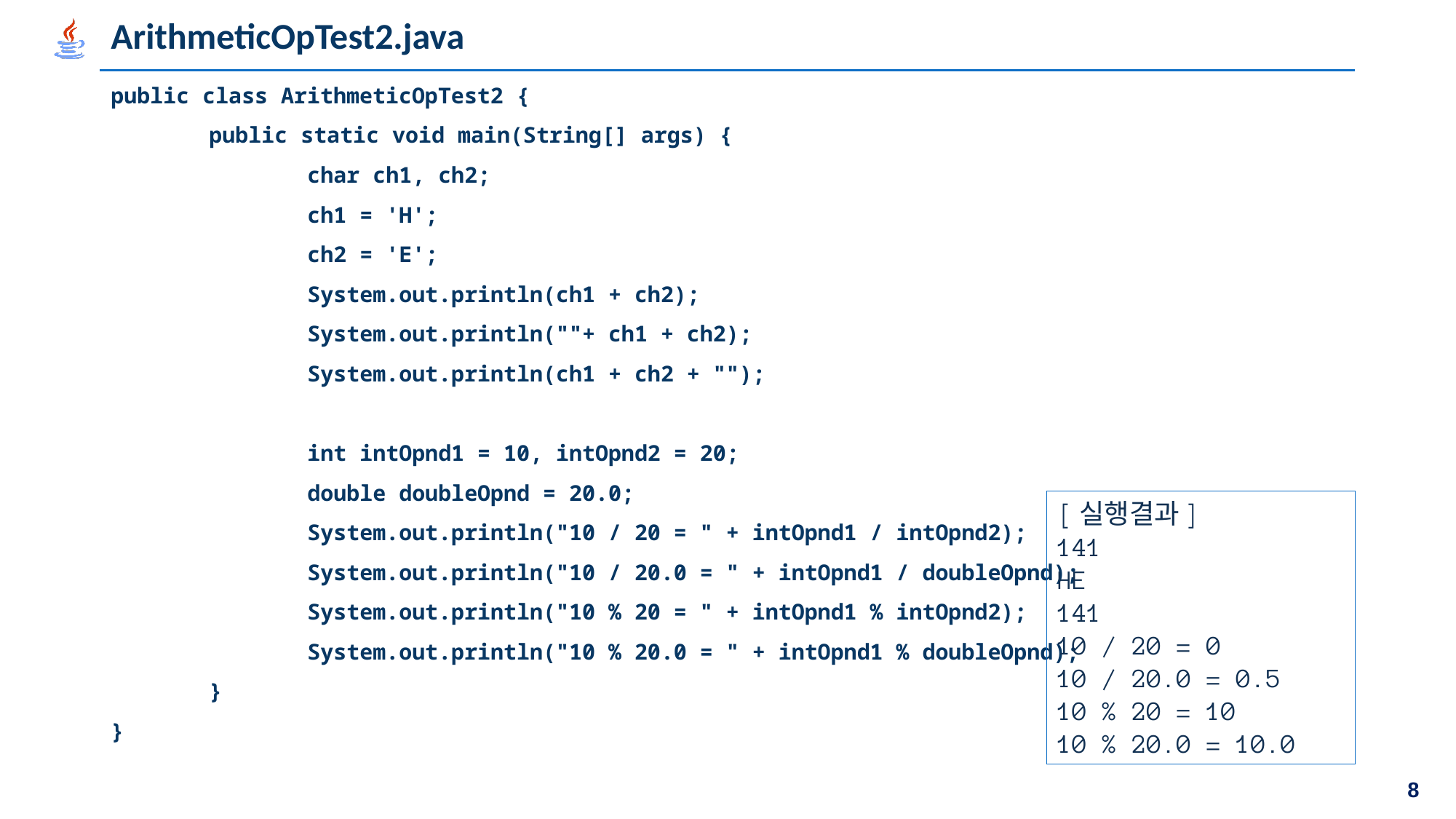

# ArithmeticOpTest2.java
public class ArithmeticOpTest2 {
	public static void main(String[] args) {
		char ch1, ch2;
		ch1 = 'H';
		ch2 = 'E';
		System.out.println(ch1 + ch2);
		System.out.println(""+ ch1 + ch2);
		System.out.println(ch1 + ch2 + "");

		int intOpnd1 = 10, intOpnd2 = 20;
		double doubleOpnd = 20.0;
		System.out.println("10 / 20 = " + intOpnd1 / intOpnd2);
		System.out.println("10 / 20.0 = " + intOpnd1 / doubleOpnd);
		System.out.println("10 % 20 = " + intOpnd1 % intOpnd2);
		System.out.println("10 % 20.0 = " + intOpnd1 % doubleOpnd);
	}
}
[실행결과]
141
HE
141
10 / 20 = 0
10 / 20.0 = 0.5
10 % 20 = 10
10 % 20.0 = 10.0
8